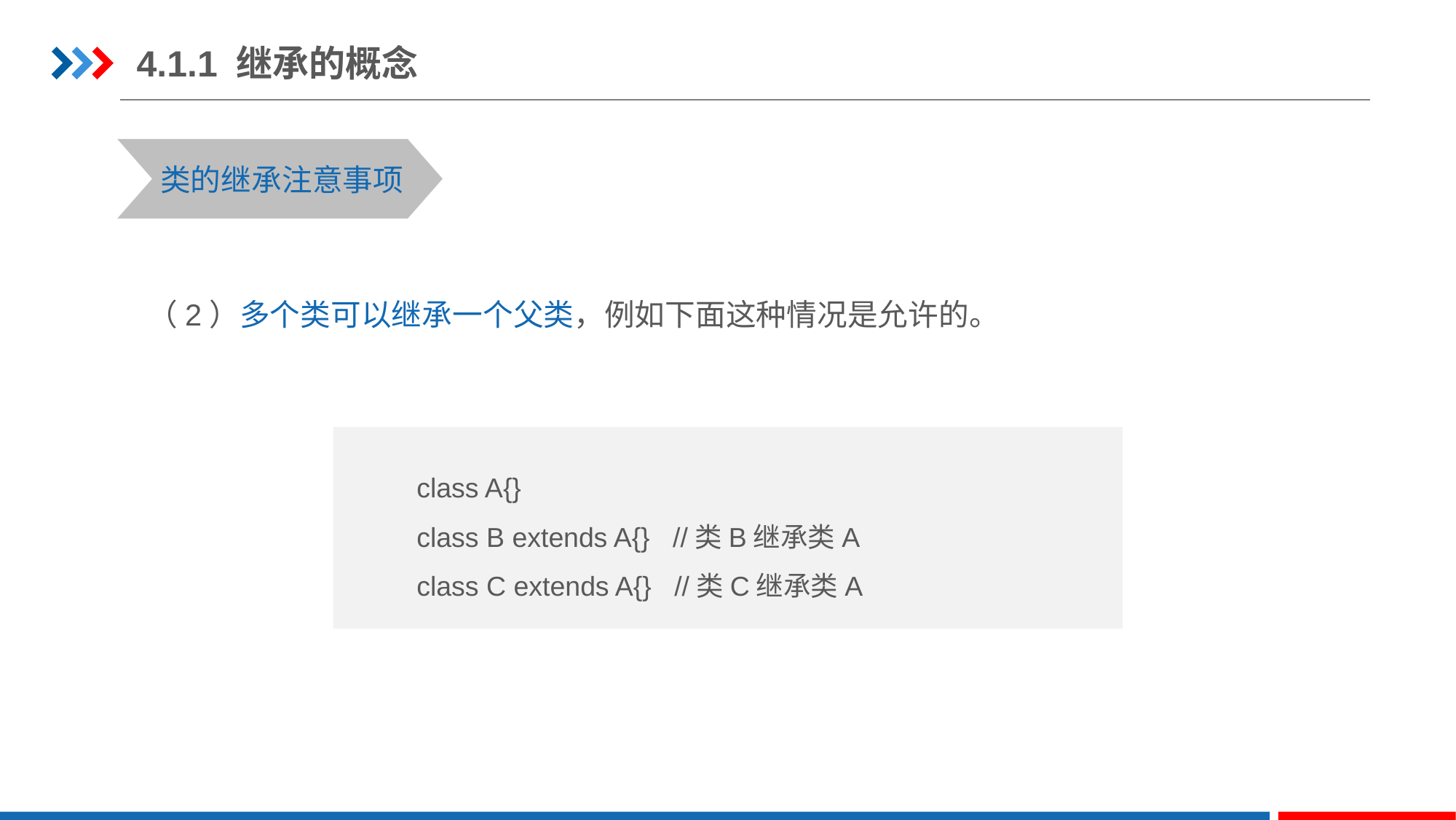

4.1.1 继承的概念

类的继承注意事项
（2）多个类可以继承一个父类，例如下面这种情况是允许的。
class A{}
class B extends A{}   //类B继承类A
class C extends A{}   //类C继承类A